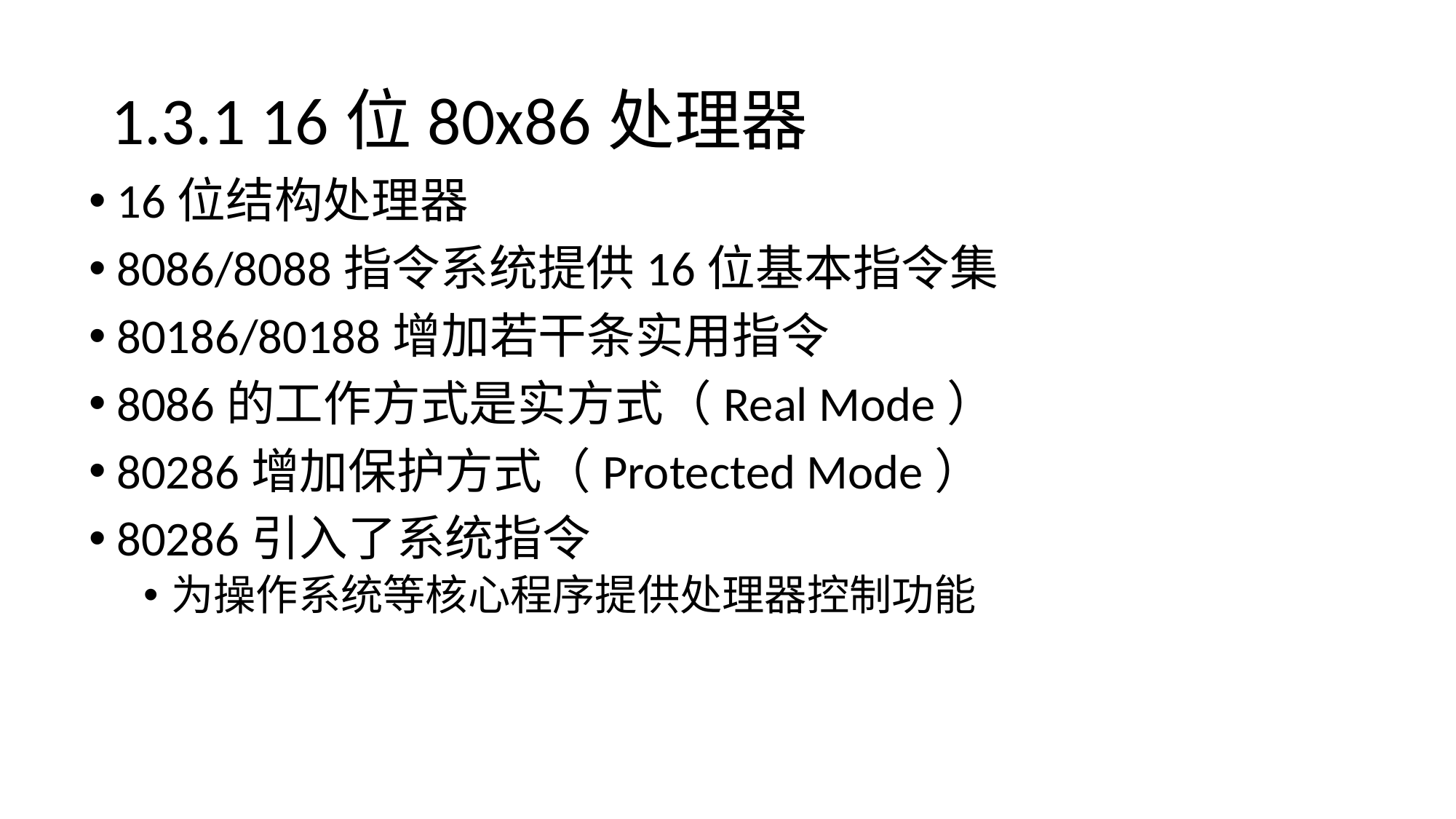

# 1.3.1 16位80x86处理器
16位结构处理器
8086/8088指令系统提供16位基本指令集
80186/80188增加若干条实用指令
8086的工作方式是实方式（Real Mode）
80286增加保护方式（Protected Mode）
80286引入了系统指令
为操作系统等核心程序提供处理器控制功能